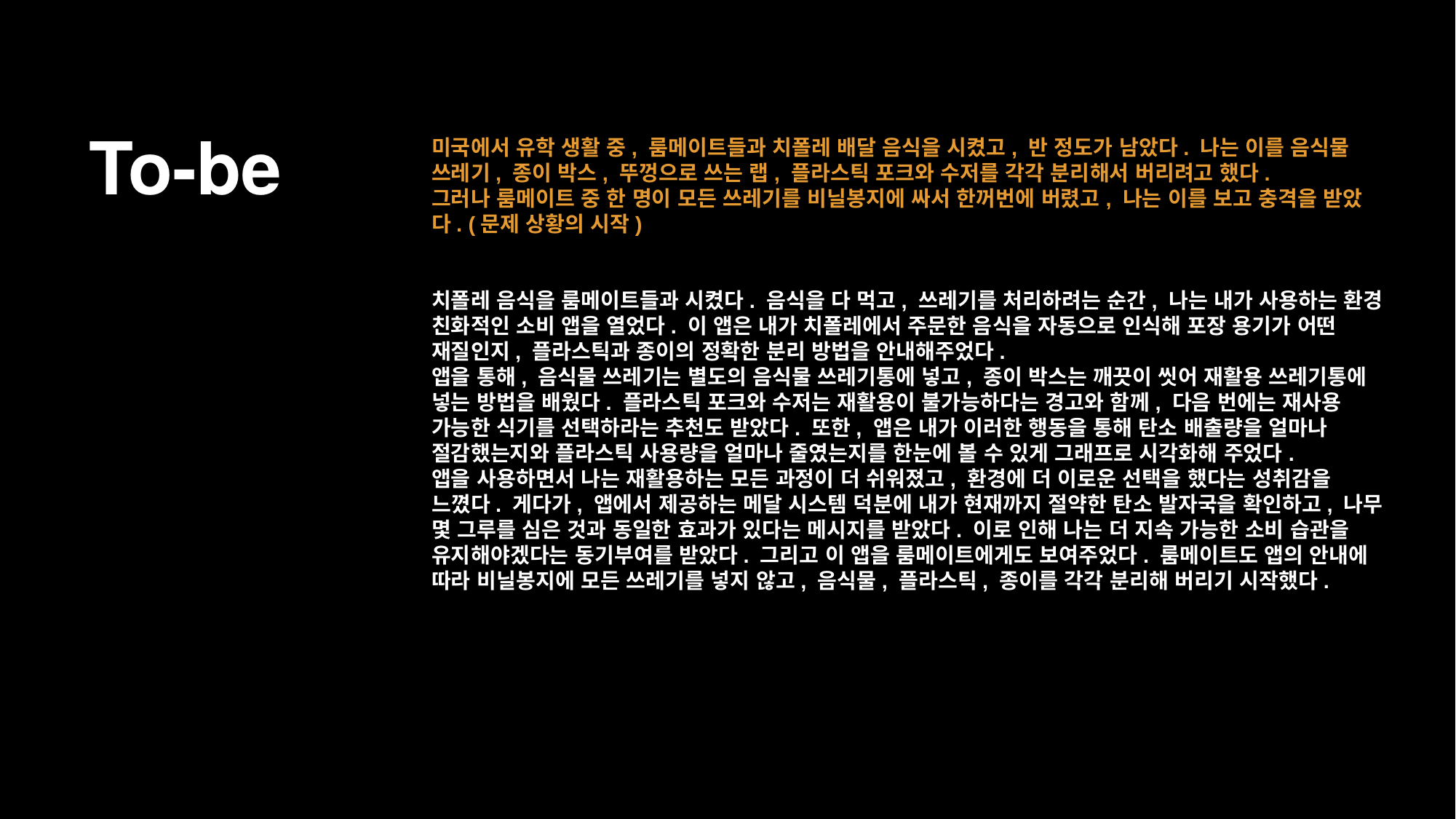

To-be
미국에서 유학 생활 중, 룸메이트들과 치폴레 배달 음식을 시켰고, 반 정도가 남았다. 나는 이를 음식물 쓰레기, 종이 박스, 뚜껑으로 쓰는 랩, 플라스틱 포크와 수저를 각각 분리해서 버리려고 했다.
그러나 룸메이트 중 한 명이 모든 쓰레기를 비닐봉지에 싸서 한꺼번에 버렸고, 나는 이를 보고 충격을 받았다. (문제 상황의 시작)

치폴레 음식을 룸메이트들과 시켰다. 음식을 다 먹고, 쓰레기를 처리하려는 순간, 나는 내가 사용하는 환경 친화적인 소비 앱을 열었다. 이 앱은 내가 치폴레에서 주문한 음식을 자동으로 인식해 포장 용기가 어떤 재질인지, 플라스틱과 종이의 정확한 분리 방법을 안내해주었다.
앱을 통해, 음식물 쓰레기는 별도의 음식물 쓰레기통에 넣고, 종이 박스는 깨끗이 씻어 재활용 쓰레기통에 넣는 방법을 배웠다. 플라스틱 포크와 수저는 재활용이 불가능하다는 경고와 함께, 다음 번에는 재사용 가능한 식기를 선택하라는 추천도 받았다. 또한, 앱은 내가 이러한 행동을 통해 탄소 배출량을 얼마나 절감했는지와 플라스틱 사용량을 얼마나 줄였는지를 한눈에 볼 수 있게 그래프로 시각화해 주었다.
앱을 사용하면서 나는 재활용하는 모든 과정이 더 쉬워졌고, 환경에 더 이로운 선택을 했다는 성취감을 느꼈다. 게다가, 앱에서 제공하는 메달 시스템 덕분에 내가 현재까지 절약한 탄소 발자국을 확인하고, 나무 몇 그루를 심은 것과 동일한 효과가 있다는 메시지를 받았다. 이로 인해 나는 더 지속 가능한 소비 습관을 유지해야겠다는 동기부여를 받았다. 그리고 이 앱을 룸메이트에게도 보여주었다. 룸메이트도 앱의 안내에 따라 비닐봉지에 모든 쓰레기를 넣지 않고, 음식물, 플라스틱, 종이를 각각 분리해 버리기 시작했다.